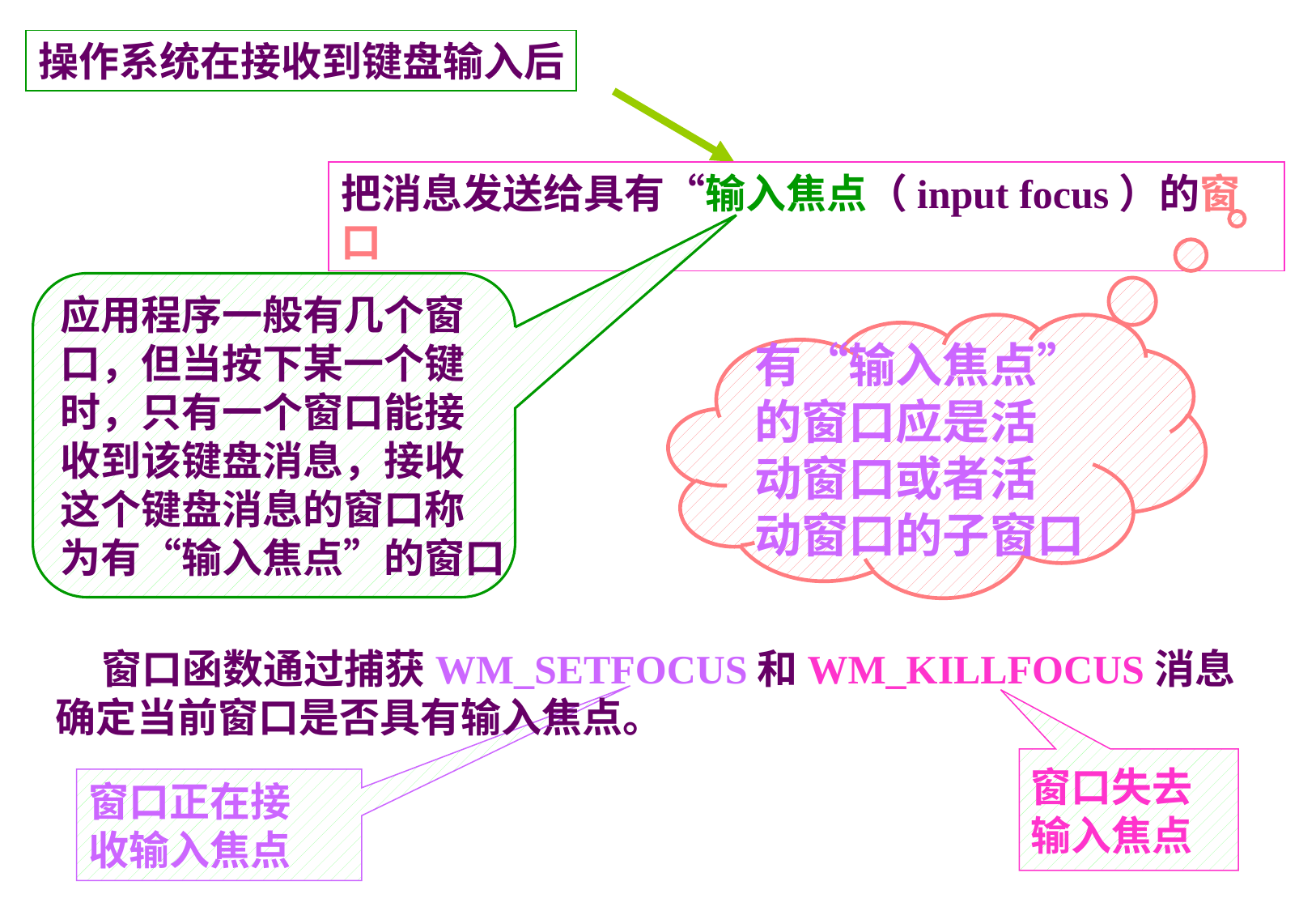

操作系统在接收到键盘输入后

把消息发送给具有“输入焦点（input focus）的窗口
应用程序一般有几个窗
口，但当按下某一个键
时，只有一个窗口能接
收到该键盘消息，接收
这个键盘消息的窗口称
为有“输入焦点”的窗口
有“输入焦点”
的窗口应是活
动窗口或者活
动窗口的子窗口
    窗口函数通过捕获WM_SETFOCUS和WM_KILLFOCUS消息确定当前窗口是否具有输入焦点。
窗口失去
输入焦点
窗口正在接
收输入焦点